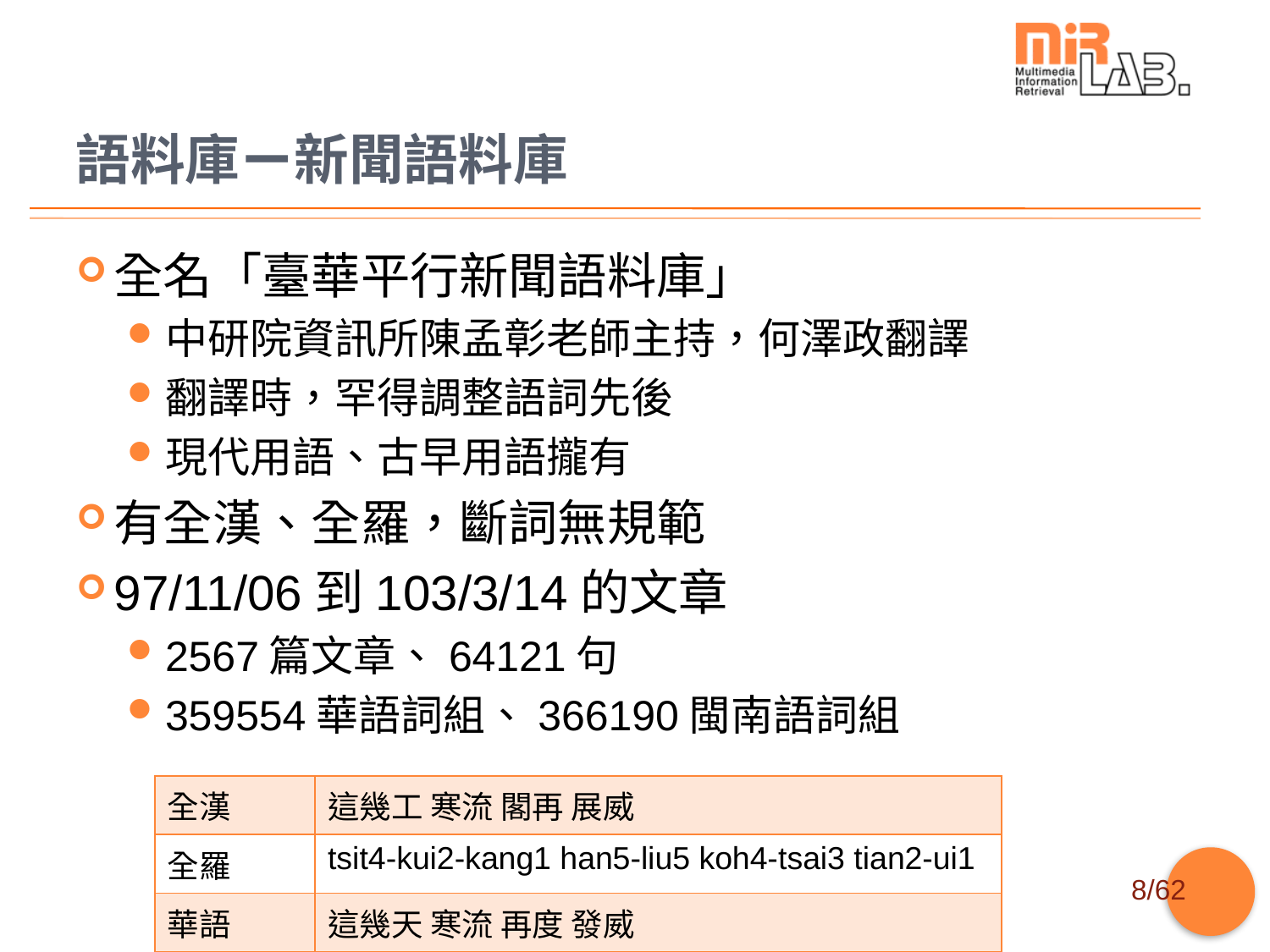

# 語料庫ㄧ新聞語料庫
全名「臺華平行新聞語料庫」
中研院資訊所陳孟彰老師主持，何澤政翻譯
翻譯時，罕得調整語詞先後
現代用語、古早用語攏有
有全漢、全羅，斷詞無規範
97/11/06到103/3/14的文章
2567篇文章、64121句
359554華語詞組、366190閩南語詞組
| 全漢 | 這幾工 寒流 閣再 展威 |
| --- | --- |
| 全羅 | tsit4-kui2-kang1 han5-liu5 koh4-tsai3 tian2-ui1 |
| 華語 | 這幾天 寒流 再度 發威 |